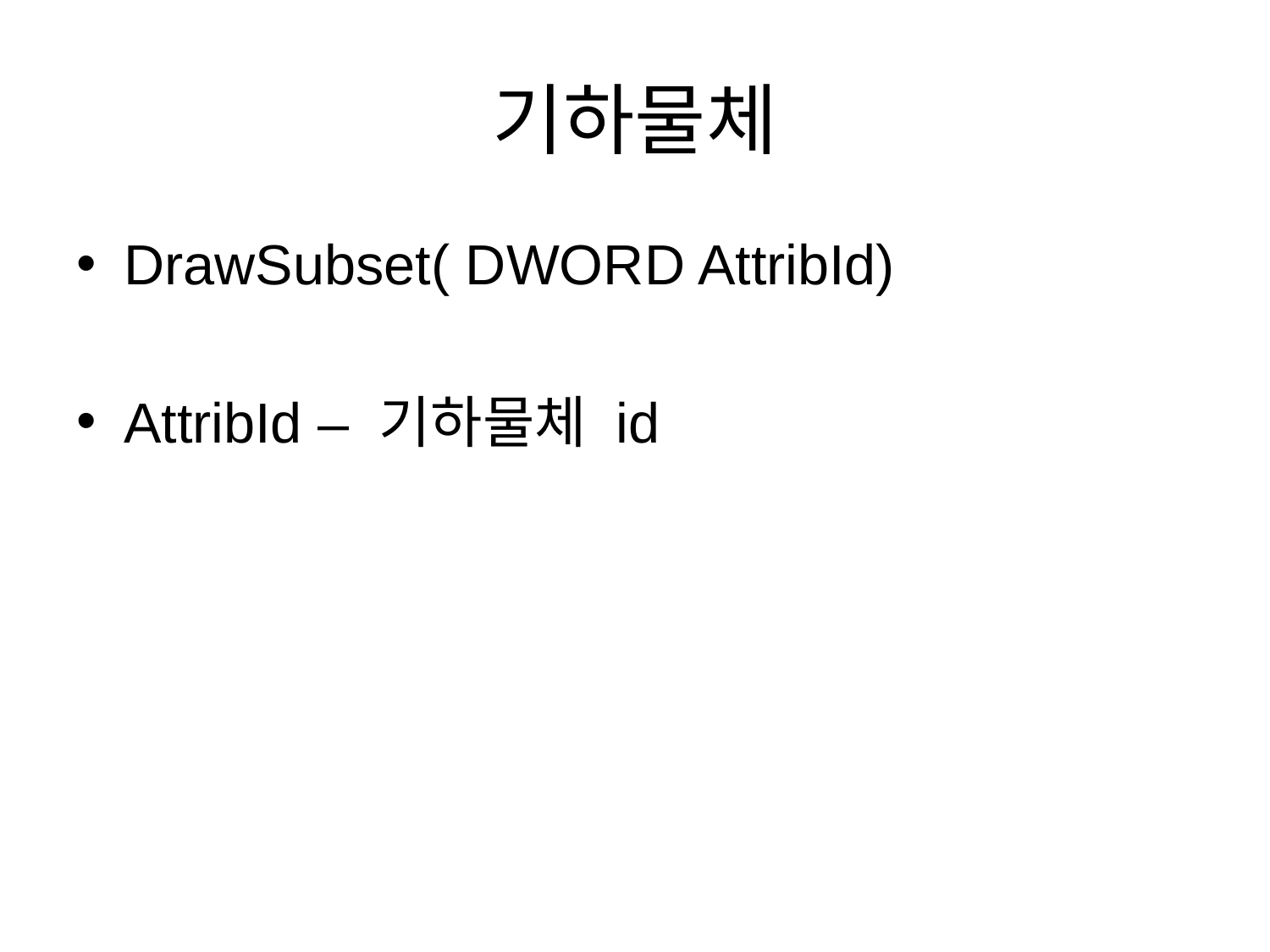

# 기하물체
DrawSubset( DWORD AttribId)

AttribId – 기하물체 id